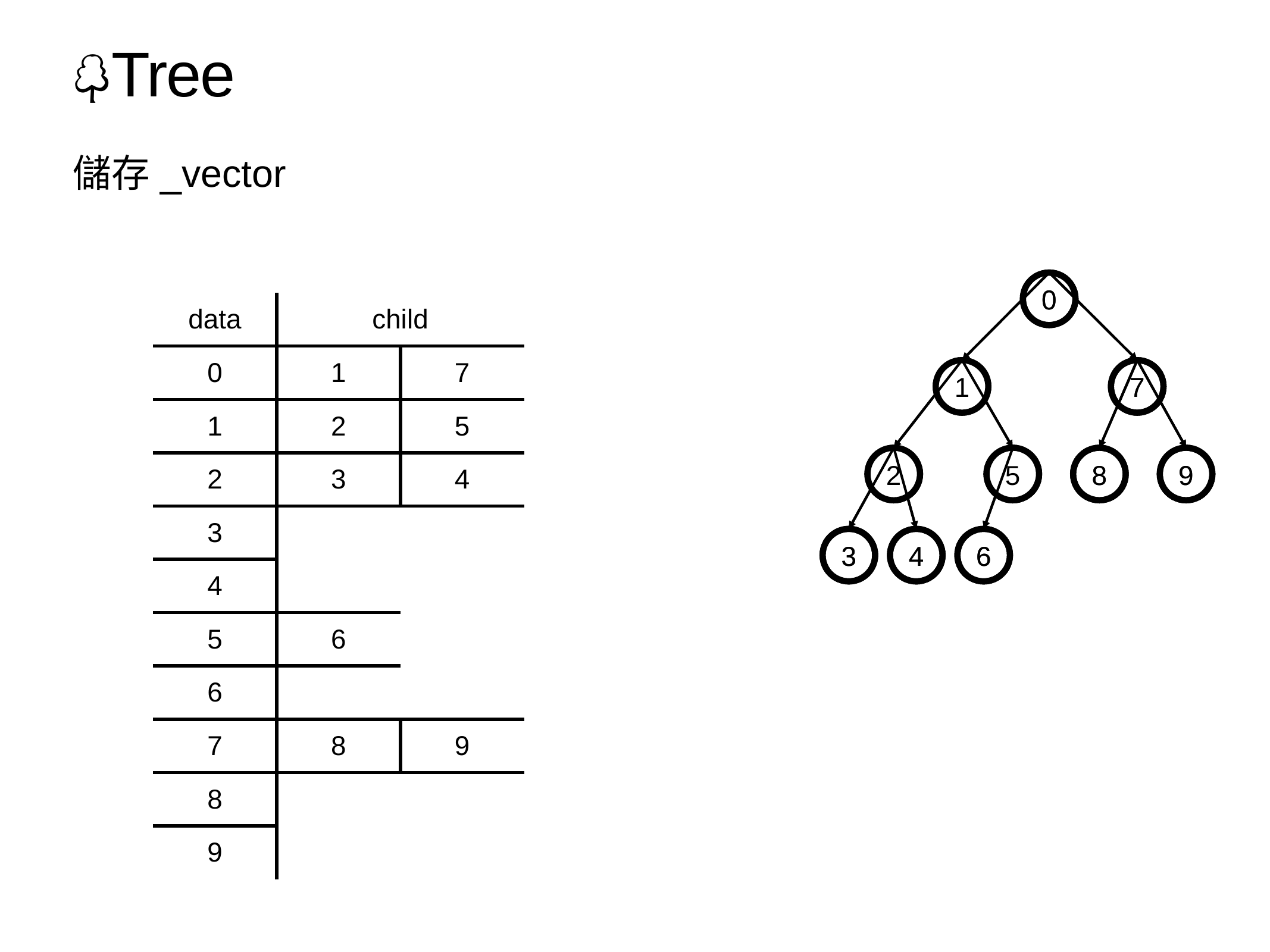

# 🌳Tree
儲存_vector
0
1
7
2
5
8
9
3
4
6
0
1
7
2
5
8
9
3
4
6
| data | child |  |
| --- | --- | --- |
| 0 | 1 | 7 |
| 1 | 2 | 5 |
| 2 | 3 | 4 |
| 3 |  |  |
| 4 |  |  |
| 5 | 6 |  |
| 6 |  |  |
| 7 | 8 | 9 |
| 8 |  |  |
| 9 |  |  |